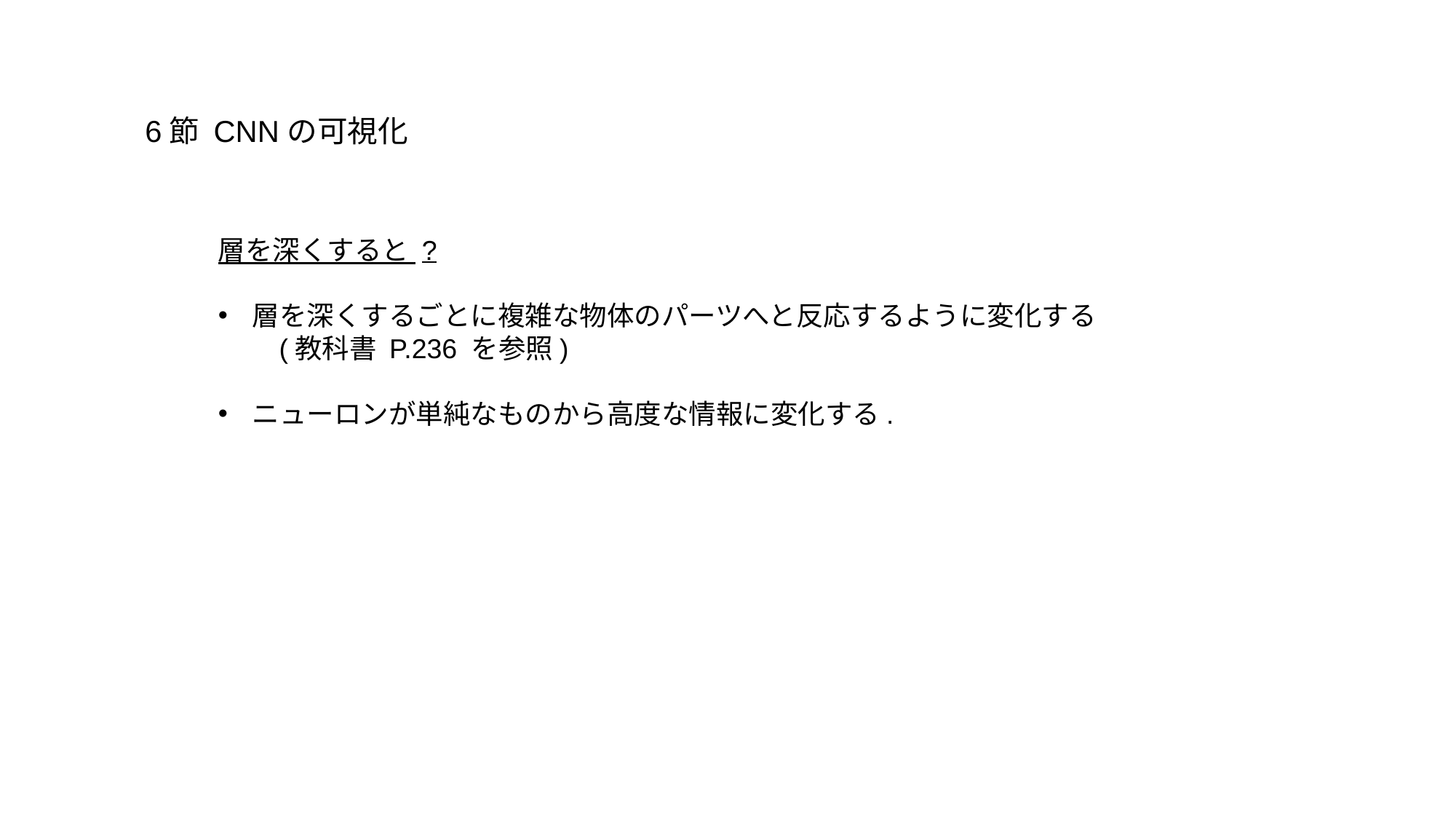

6節 CNNの可視化
層を深くすると ?

層を深くするごとに複雑な物体のパーツへと反応するように変化する
　　(教科書 P.236 を参照)

ニューロンが単純なものから高度な情報に変化する.